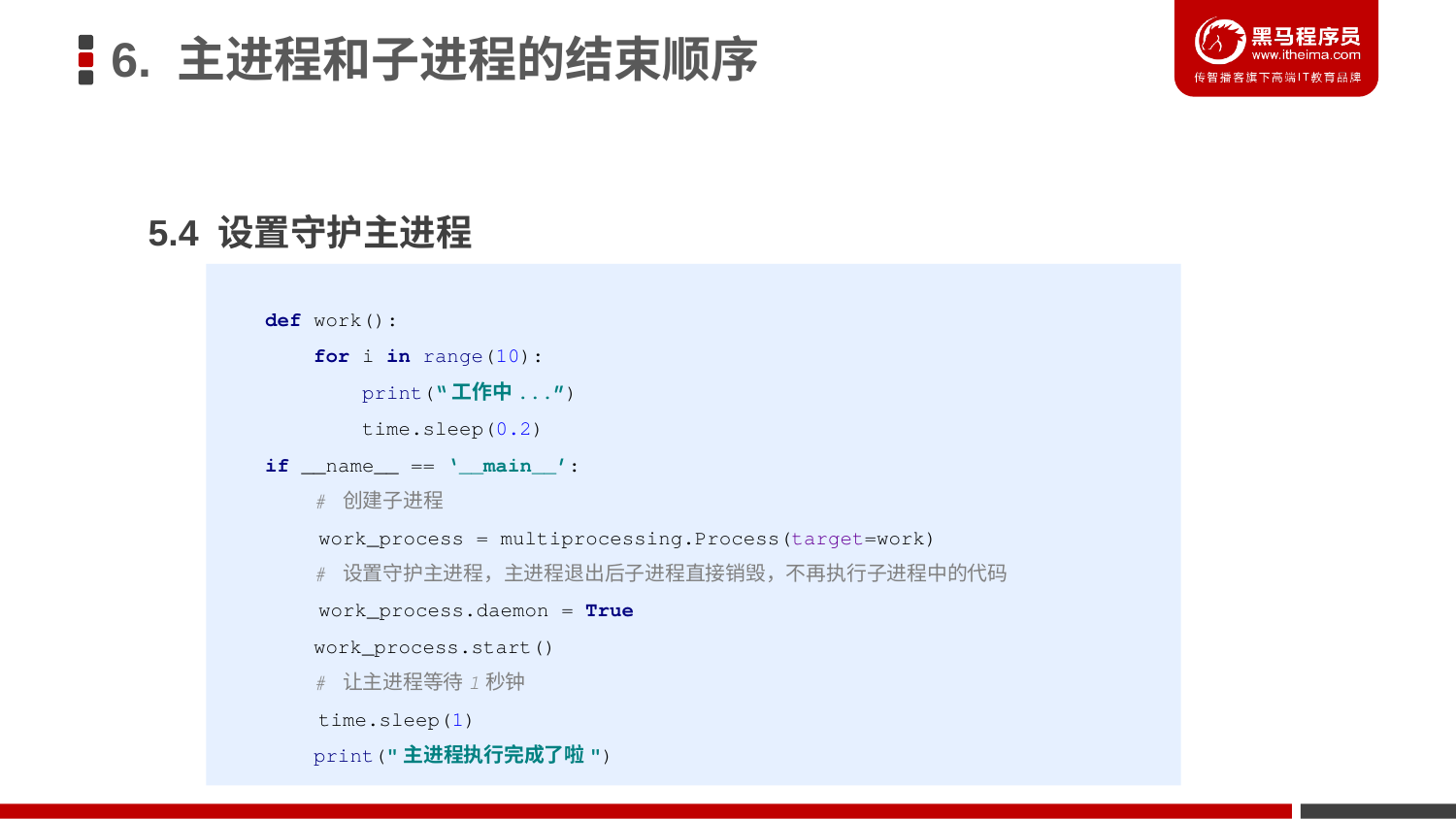

6. 主进程和子进程的结束顺序
5.4 设置守护主进程

def work():
    for i in range(10):
        print(“工作中...”)
        time.sleep(0.2)
if __name__ == ‘__main__’:
    # 创建子进程
    work_process = multiprocessing.Process(target=work)
    # 设置守护主进程，主进程退出后子进程直接销毁，不再执行子进程中的代码
    work_process.daemon = True
    work_process.start()
    # 让主进程等待1秒钟
    time.sleep(1)
    print("主进程执行完成了啦")